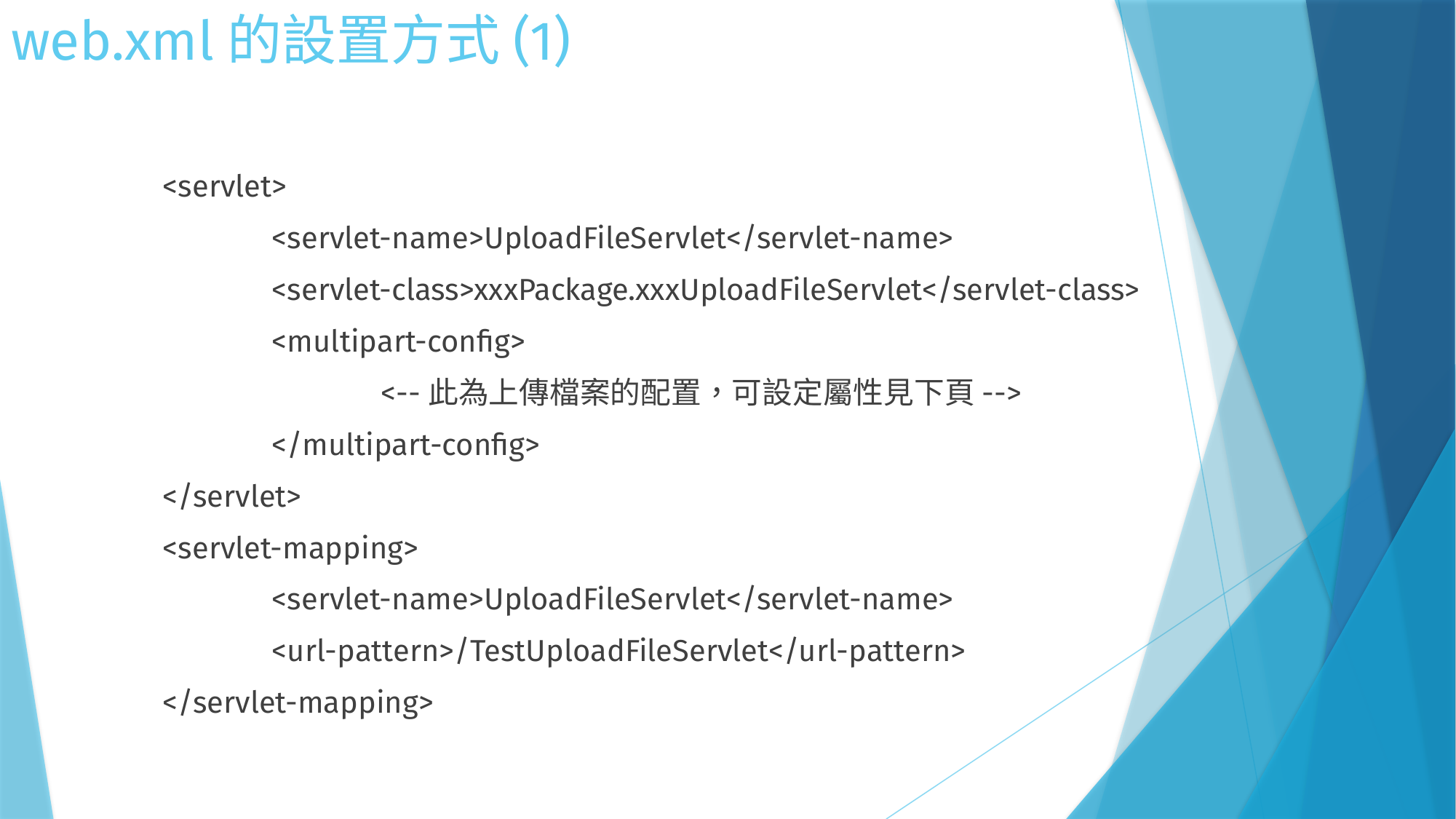

# web.xml的設置方式(1)
	<servlet>
		<servlet-name>UploadFileServlet</servlet-name>
		<servlet-class>xxxPackage.xxxUploadFileServlet</servlet-class>
		<multipart-config>
			<--此為上傳檔案的配置，可設定屬性見下頁-->
		</multipart-config>
	</servlet>
	<servlet-mapping>
		<servlet-name>UploadFileServlet</servlet-name>
		<url-pattern>/TestUploadFileServlet</url-pattern>
	</servlet-mapping>